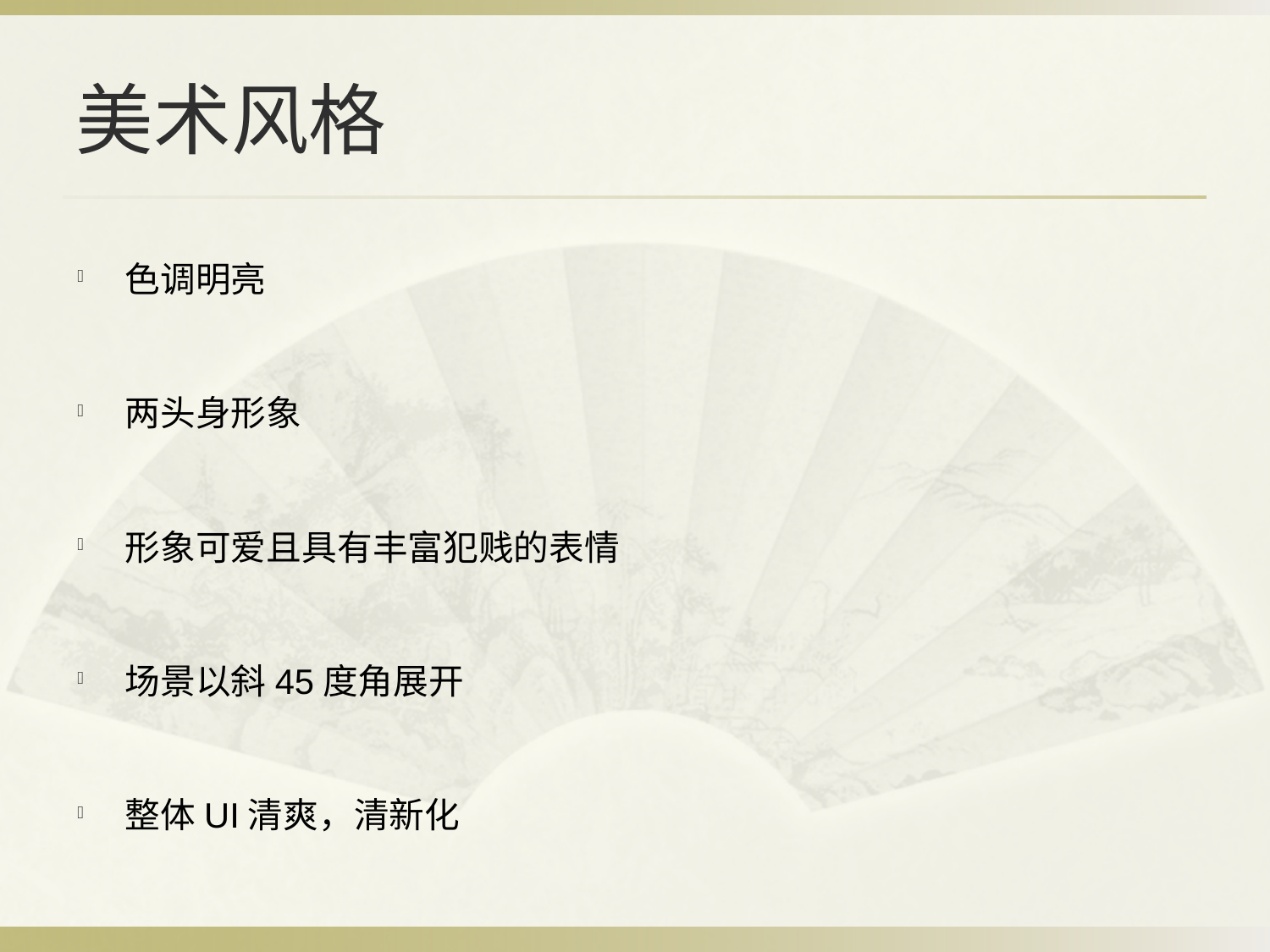

# 美术风格
色调明亮
两头身形象
形象可爱且具有丰富犯贱的表情
场景以斜45度角展开
整体UI清爽，清新化